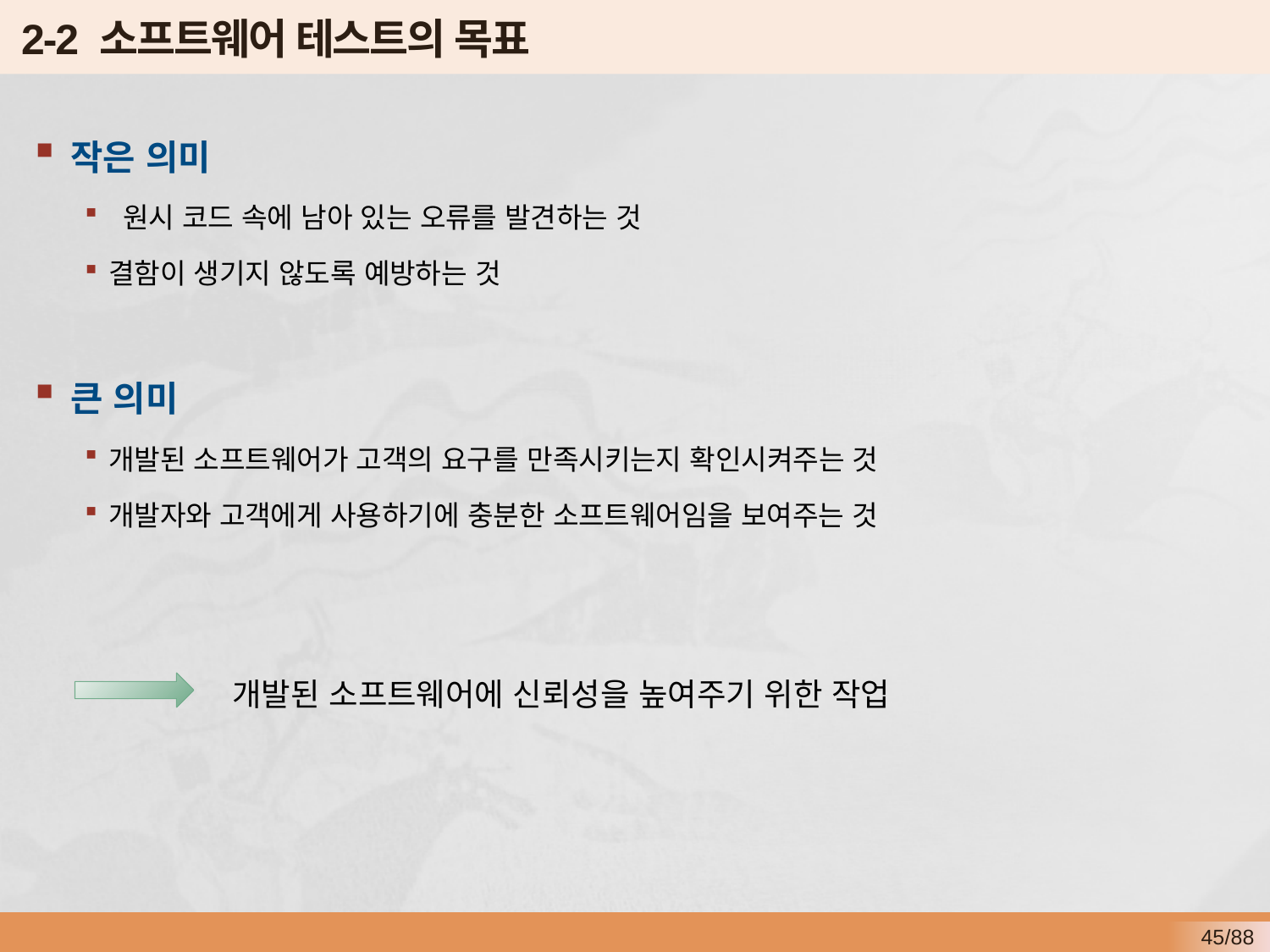

# 2-2 소프트웨어 테스트의 목표
작은 의미
 원시 코드 속에 남아 있는 오류를 발견하는 것
결함이 생기지 않도록 예방하는 것

큰 의미
개발된 소프트웨어가 고객의 요구를 만족시키는지 확인시켜주는 것
개발자와 고객에게 사용하기에 충분한 소프트웨어임을 보여주는 것

                  개발된 소프트웨어에 신뢰성을 높여주기 위한 작업